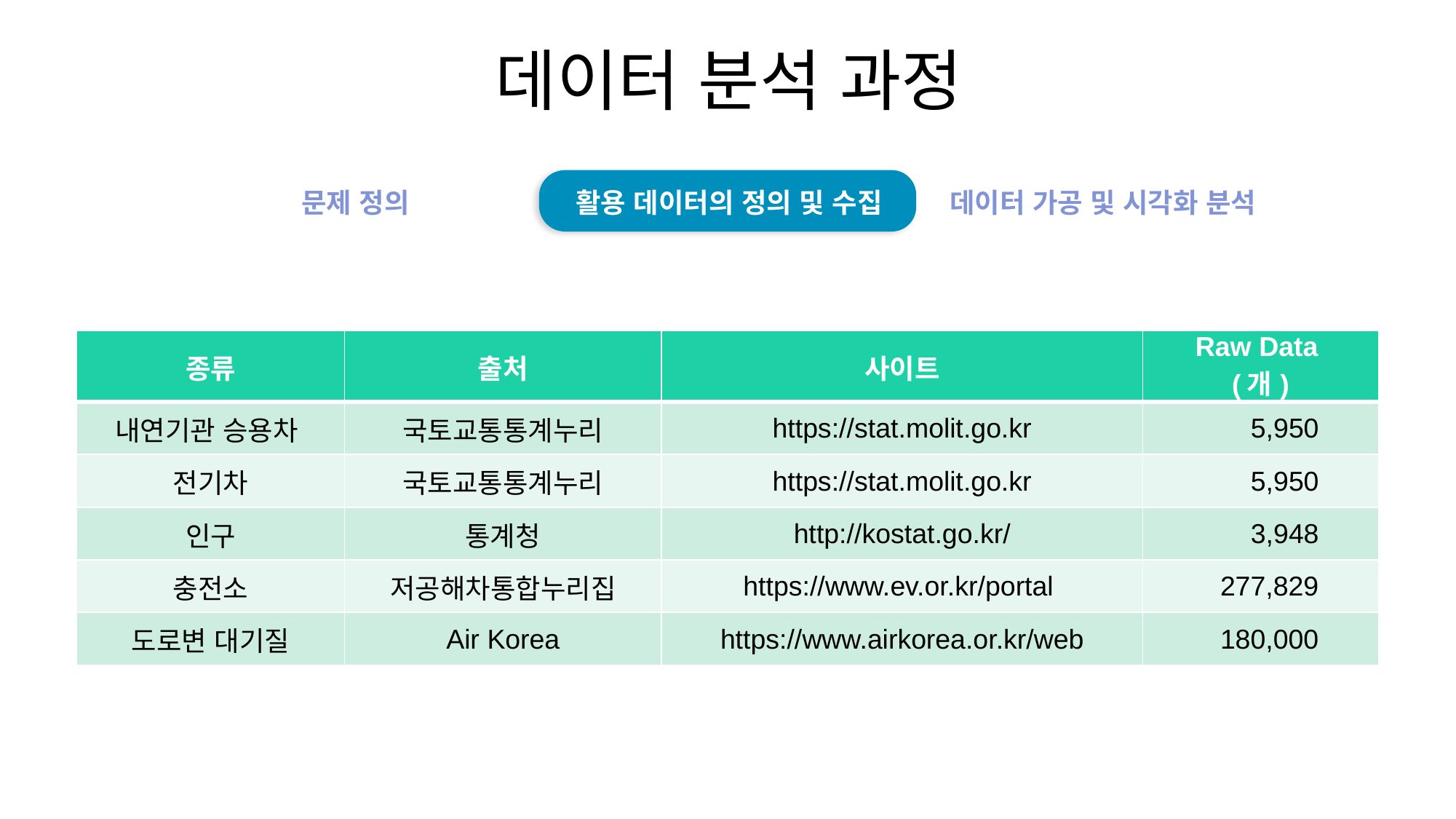

데이터 분석 과정
| 문제 정의 | 활용 데이터의 정의 및 수집 | 데이터 가공 및 시각화 분석 |
| --- | --- | --- |
| 종류 | 출처 | 사이트 | Raw Data (개) |
| --- | --- | --- | --- |
| 내연기관 승용차 | 국토교통통계누리 | https://stat.molit.go.kr | 5,950 |
| 전기차 | 국토교통통계누리 | https://stat.molit.go.kr | 5,950 |
| 인구 | 통계청 | http://kostat.go.kr/ | 3,948 |
| 충전소 | 저공해차통합누리집 | https://www.ev.or.kr/portal | 277,829 |
| 도로변 대기질 | Air Korea | https://www.airkorea.or.kr/web | 180,000 |